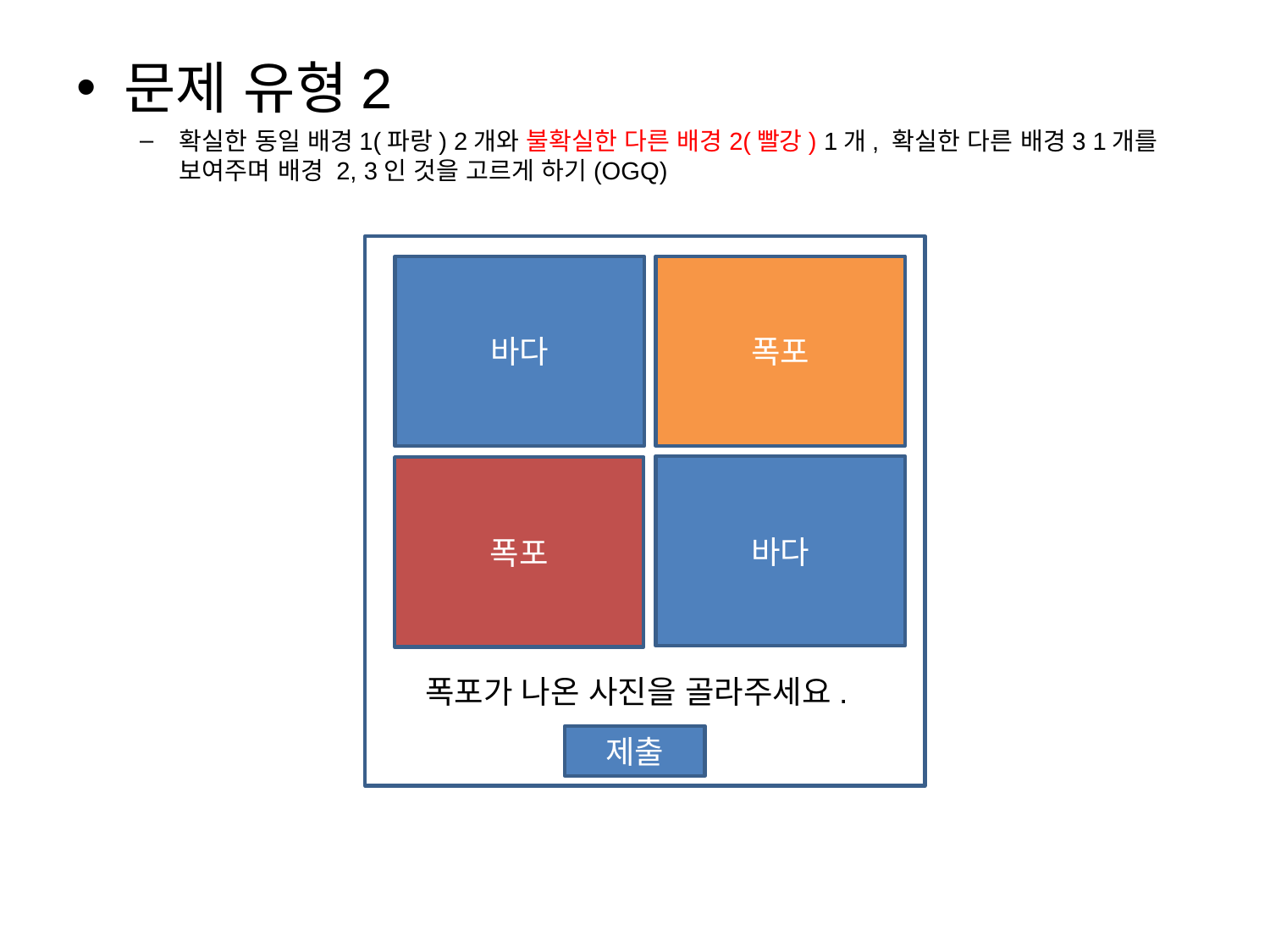

문제 유형2
확실한 동일 배경1(파랑) 2개와 불확실한 다른 배경2(빨강) 1개, 확실한 다른 배경3 1개를 보여주며 배경 2, 3인 것을 고르게 하기(OGQ)

폭포
바다
바다
폭포
폭포가 나온 사진을 골라주세요.
제출